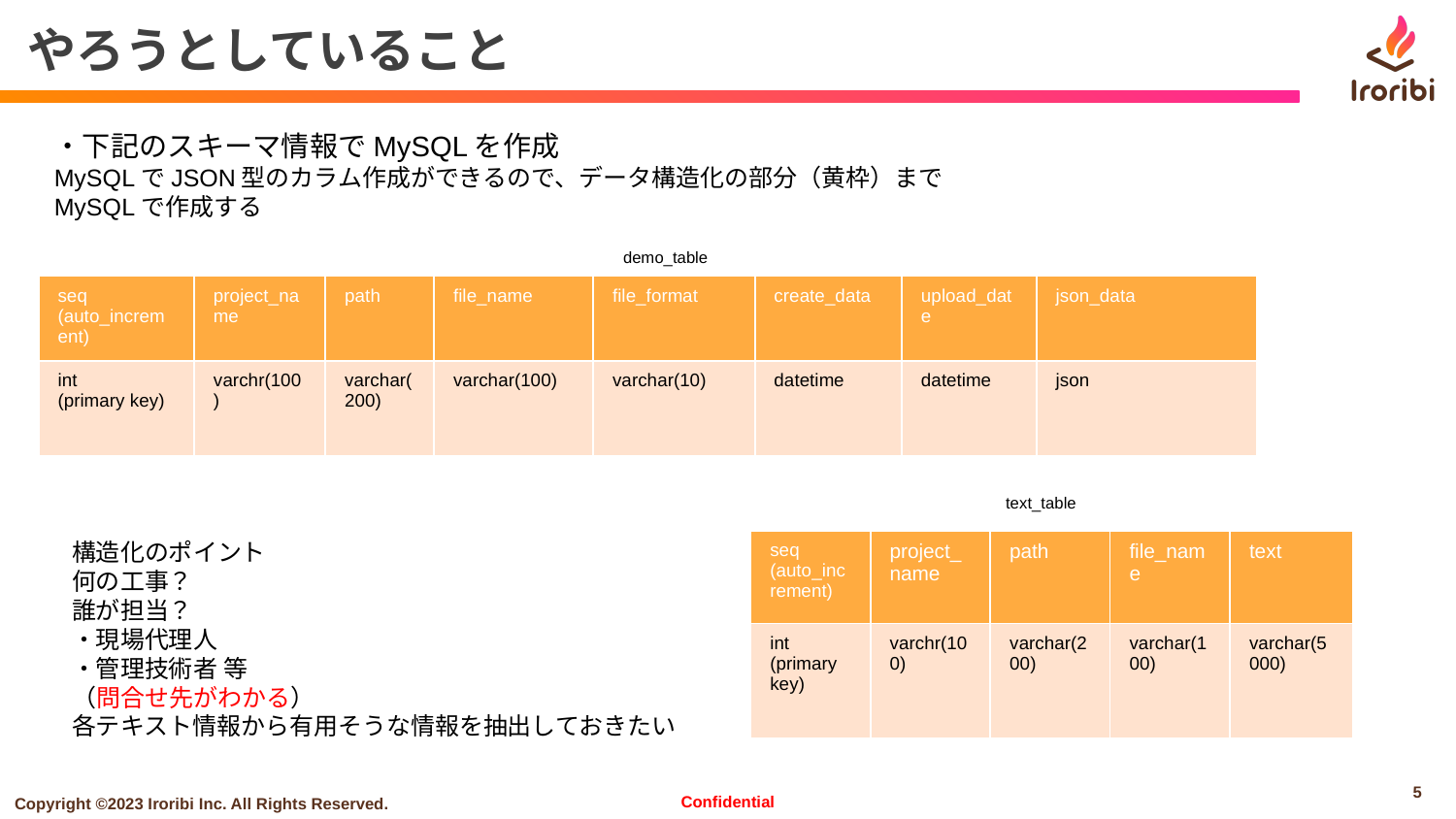

# やろうとしていること
・下記のスキーマ情報でMySQLを作成
MySQLでJSON型のカラム作成ができるので、データ構造化の部分（黄枠）まで
MySQLで作成する
demo_table
| seq (auto\_increment) | project\_name | path | file\_name | file\_format | create\_data | upload\_date | json\_data |
| --- | --- | --- | --- | --- | --- | --- | --- |
| int (primary key) | varchr(100) | varchar(200) | varchar(100) | varchar(10) | datetime | datetime | json |
text_table
構造化のポイント
何の工事？
誰が担当？
・現場代理人
・管理技術者 等
（問合せ先がわかる）
各テキスト情報から有用そうな情報を抽出しておきたい
| seq (auto\_increment) | project\_name | path | file\_name | text |
| --- | --- | --- | --- | --- |
| int (primary key) | varchr(100) | varchar(200) | varchar(100) | varchar(5000) |
5